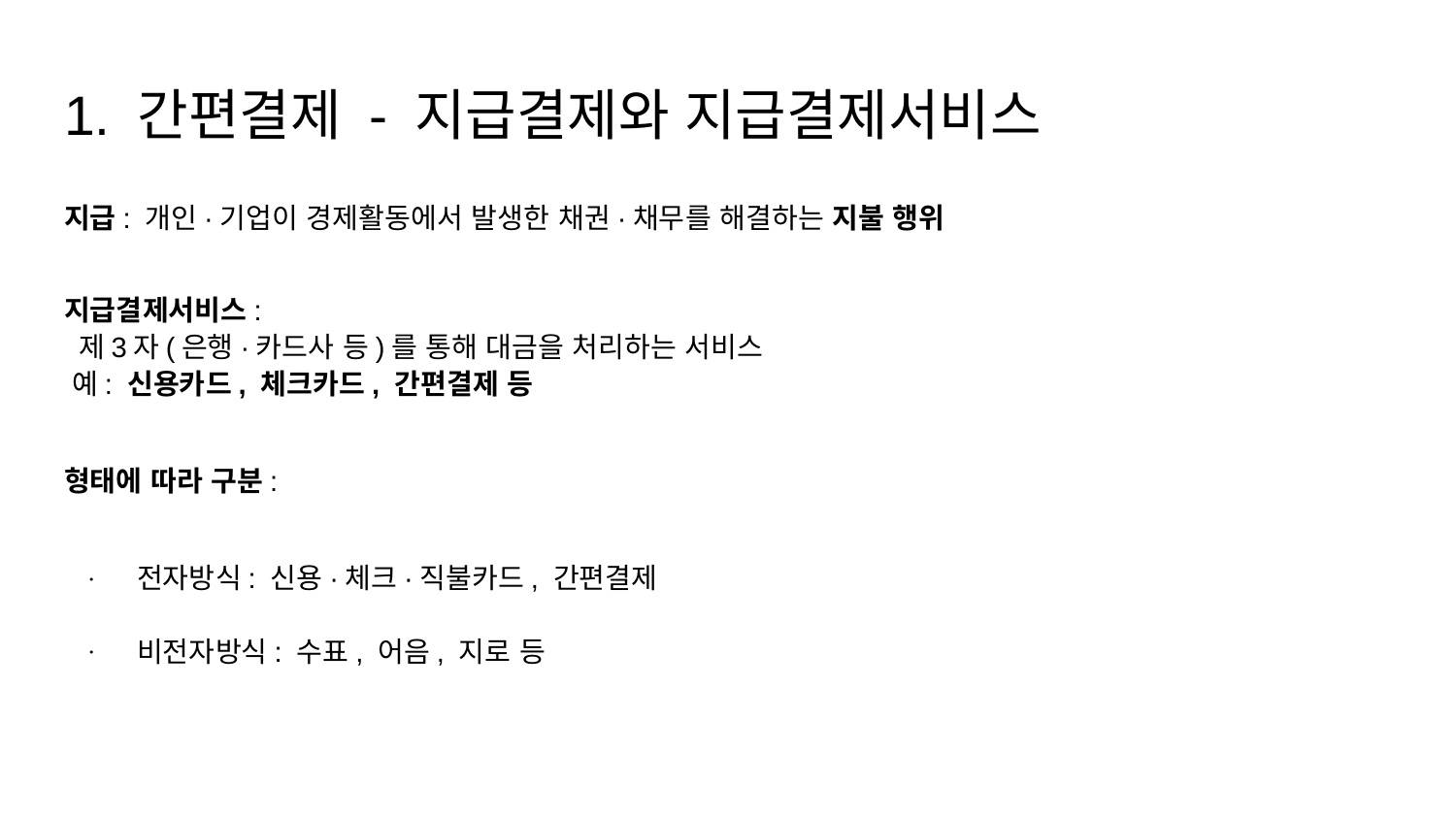

# 1. 간편결제 - 지급결제와 지급결제서비스
지급: 개인·기업이 경제활동에서 발생한 채권·채무를 해결하는 지불 행위
지급결제서비스:
 제3자(은행·카드사 등)를 통해 대금을 처리하는 서비스
 예: 신용카드, 체크카드, 간편결제 등
형태에 따라 구분:
전자방식: 신용·체크·직불카드, 간편결제
비전자방식: 수표, 어음, 지로 등